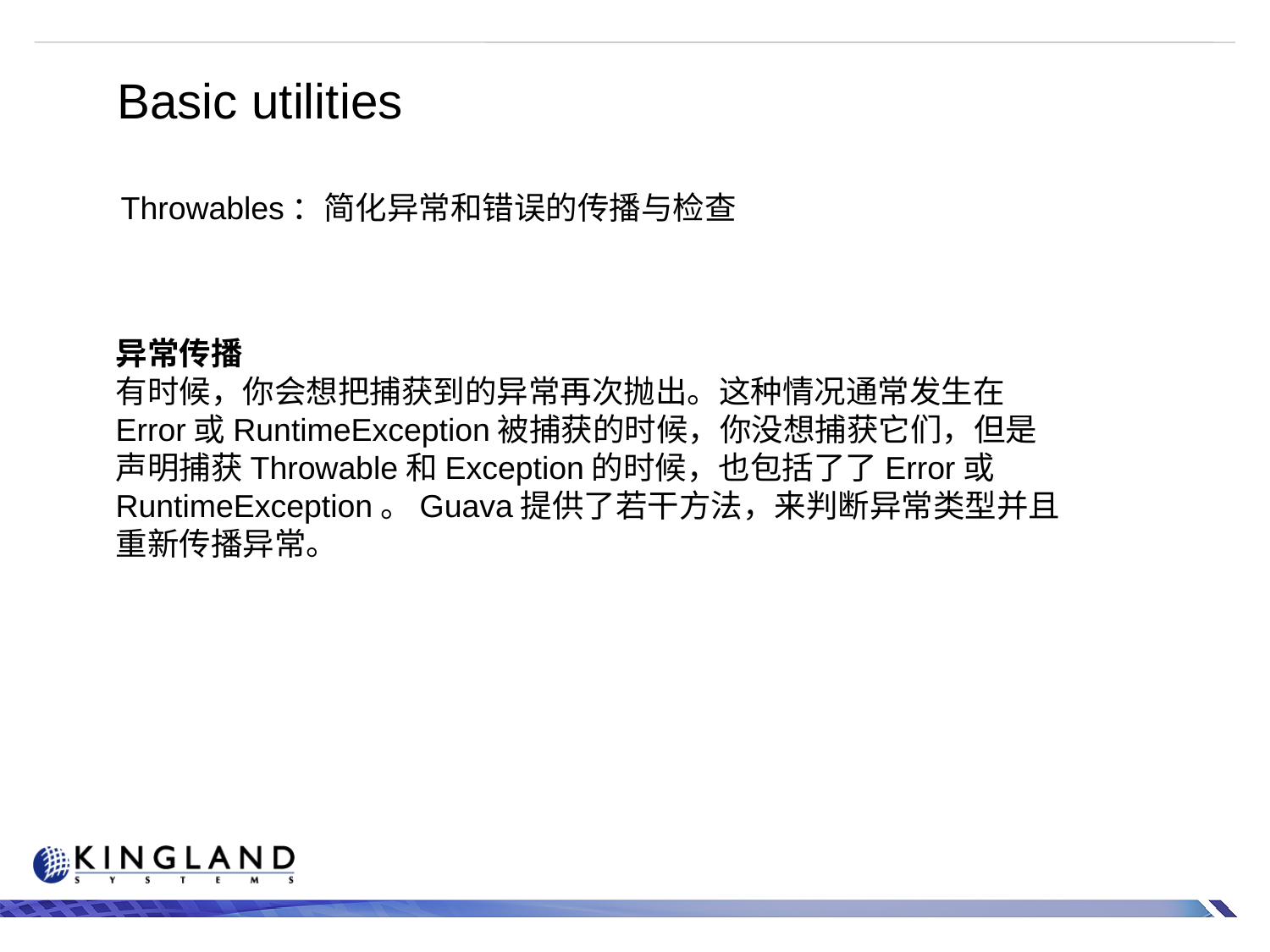

Basic utilities
Throwables：简化异常和错误的传播与检查
异常传播
有时候，你会想把捕获到的异常再次抛出。这种情况通常发生在Error或RuntimeException被捕获的时候，你没想捕获它们，但是声明捕获Throwable和Exception的时候，也包括了了Error或RuntimeException。Guava提供了若干方法，来判断异常类型并且重新传播异常。